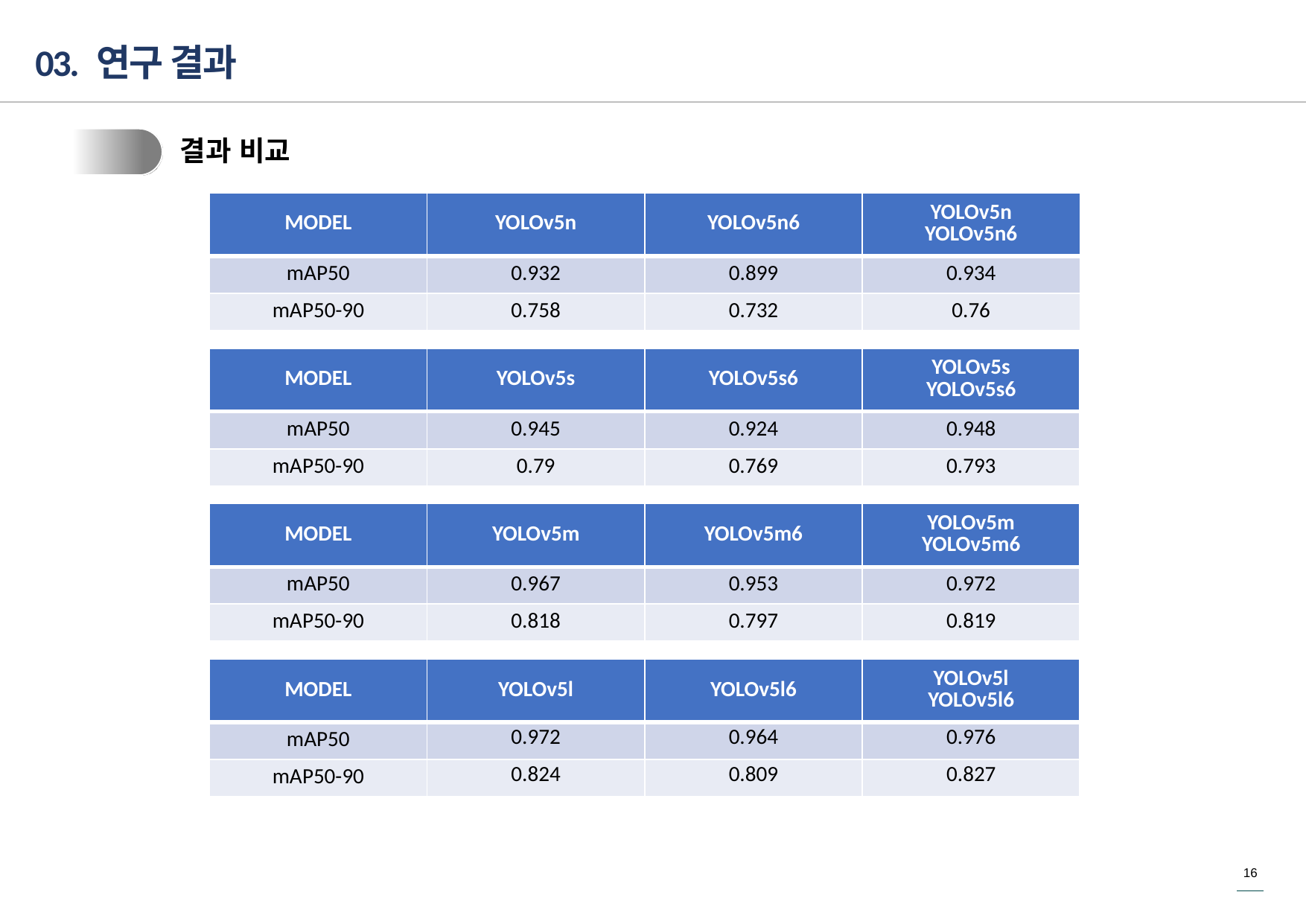

03. 연구 결과

3
결과 비교
| MODEL | YOLOv5n | YOLOv5n6 | YOLOv5n YOLOv5n6 |
| --- | --- | --- | --- |
| mAP50 | 0.932 | 0.899 | 0.934 |
| mAP50-90 | 0.758 | 0.732 | 0.76 |
| MODEL | YOLOv5s | YOLOv5s6 | YOLOv5s YOLOv5s6 |
| --- | --- | --- | --- |
| mAP50 | 0.945 | 0.924 | 0.948 |
| mAP50-90 | 0.79 | 0.769 | 0.793 |
| MODEL | YOLOv5m | YOLOv5m6 | YOLOv5m YOLOv5m6 |
| --- | --- | --- | --- |
| mAP50 | 0.967 | 0.953 | 0.972 |
| mAP50-90 | 0.818 | 0.797 | 0.819 |
| MODEL | YOLOv5l | YOLOv5l6 | YOLOv5l YOLOv5l6 |
| --- | --- | --- | --- |
| mAP50 | 0.972 | 0.964 | 0.976 |
| mAP50-90 | 0.824 | 0.809 | 0.827 |